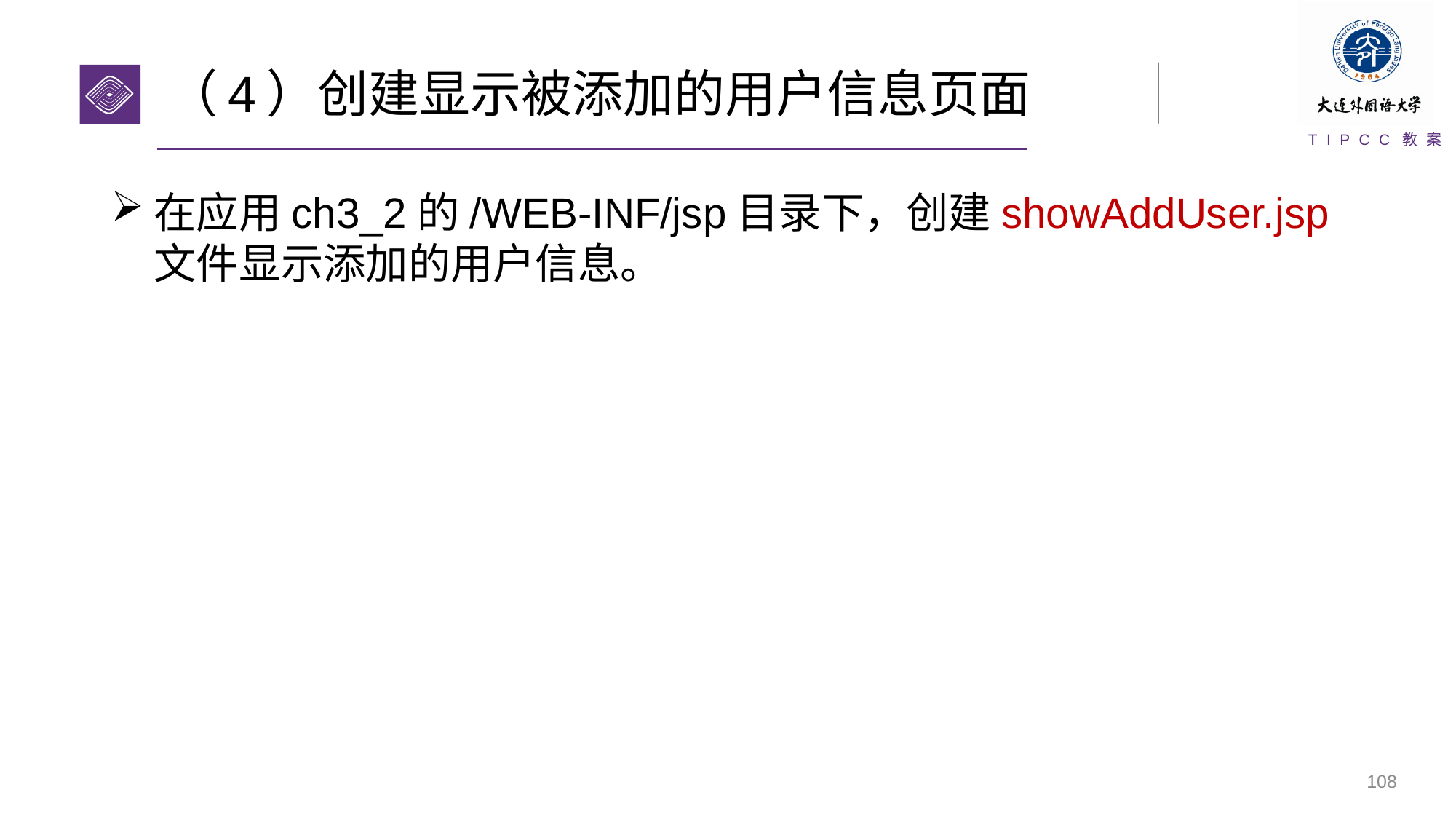

# （4）创建显示被添加的用户信息页面
在应用ch3_2的/WEB-INF/jsp目录下，创建showAddUser.jsp文件显示添加的用户信息。
108